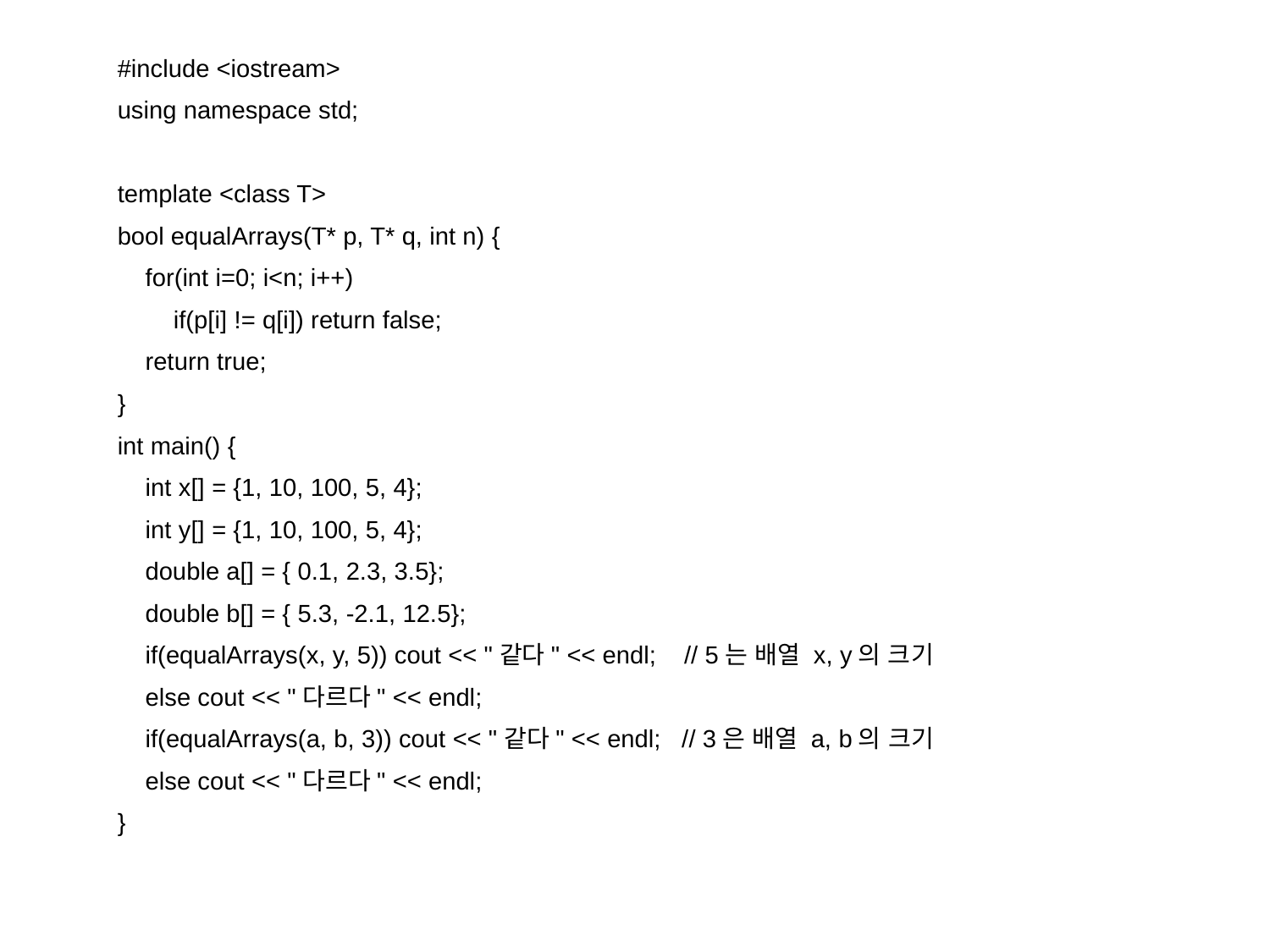

#include <iostream>
using namespace std;

template <class T>
bool equalArrays(T* p, T* q, int n) {
    for(int i=0; i<n; i++)
        if(p[i] != q[i]) return false;
    return true;
}
int main() {
    int x[] = {1, 10, 100, 5, 4};
    int y[] = {1, 10, 100, 5, 4};
    double a[] = { 0.1, 2.3, 3.5};
    double b[] = { 5.3, -2.1, 12.5};
    if(equalArrays(x, y, 5)) cout << "같다" << endl;    // 5는 배열 x, y의 크기
    else cout << "다르다" << endl;
    if(equalArrays(a, b, 3)) cout << "같다" << endl;   // 3은 배열 a, b의 크기
    else cout << "다르다" << endl;
}
3